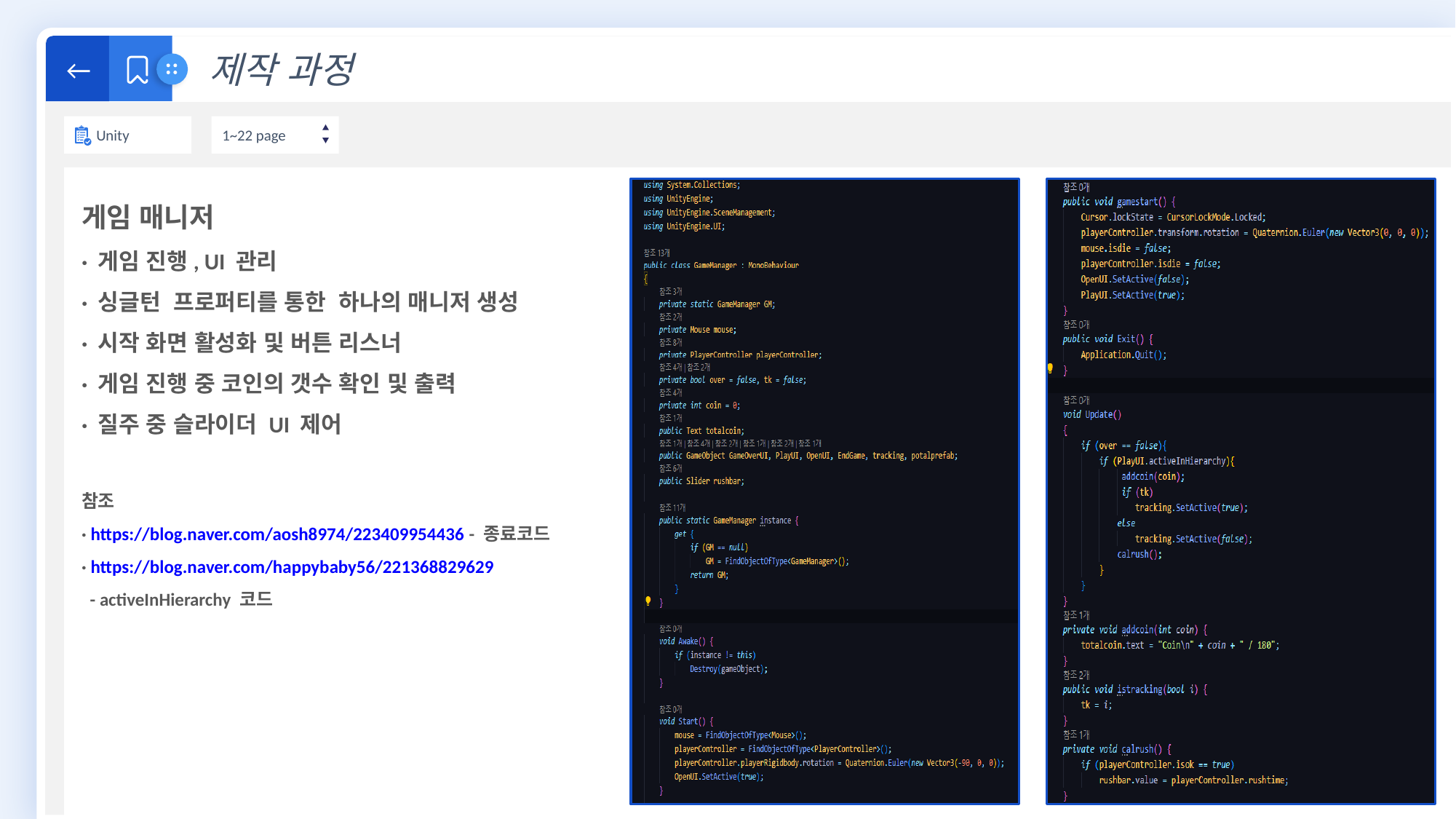

←

제작 과정
Unity
1~22 page

게임 매니저
· 게임 진행, UI 관리
· 싱글턴  프로퍼티를 통한  하나의 매니저 생성
· 시작 화면 활성화 및 버튼 리스너
· 게임 진행 중 코인의 갯수 확인 및 출력
· 질주 중 슬라이더 UI 제어

참조
· https://blog.naver.com/aosh8974/223409954436 - 종료코드
· https://blog.naver.com/happybaby56/221368829629
  - activeInHierarchy 코드